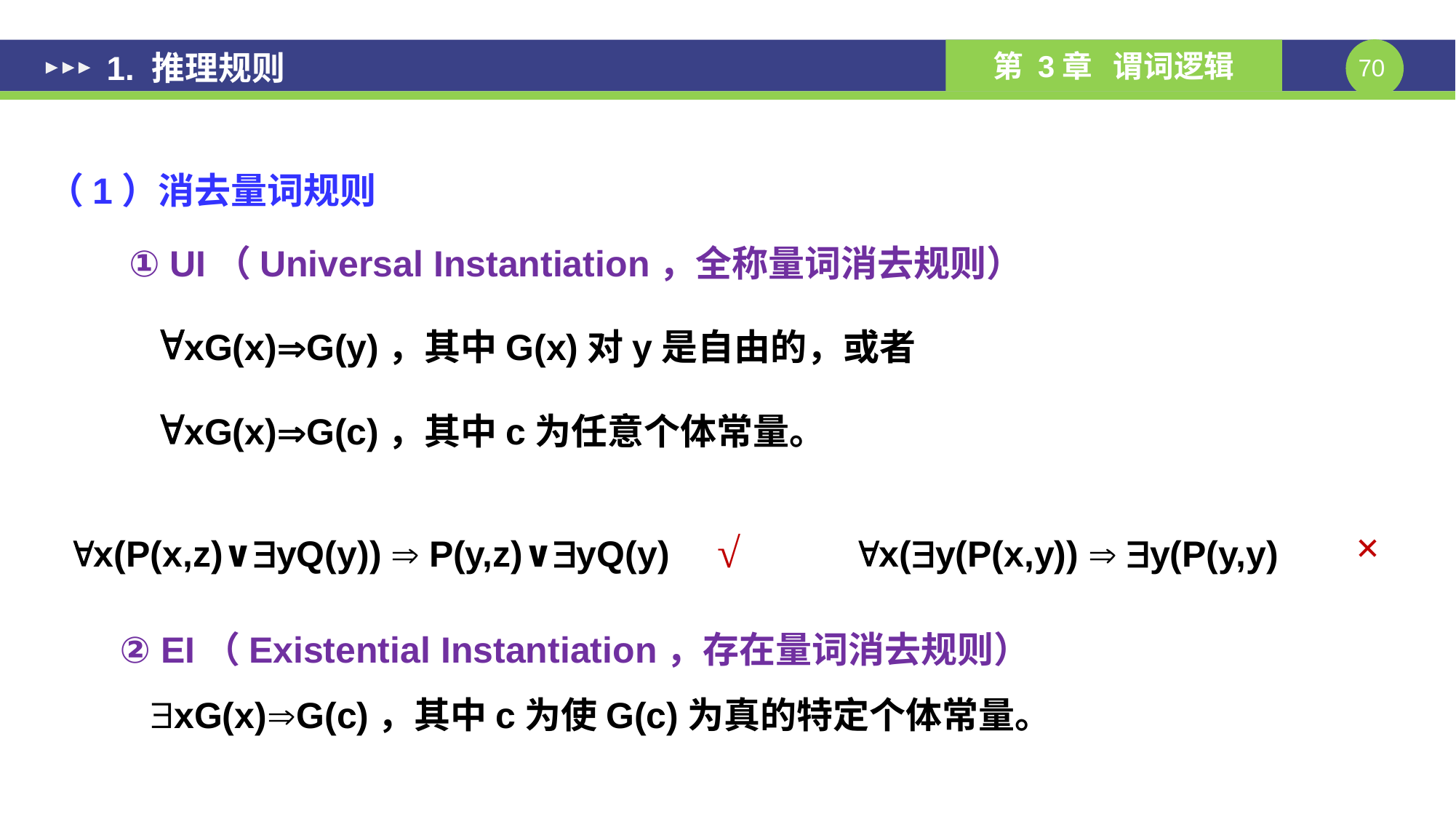

1. 推理规则
（1）消去量词规则
        ① UI（Universal Instantiation，全称量词消去规则）
         ∀xG(x)⇒G(y)，其中G(x)对y是自由的，或者
         ∀xG(x)⇒G(c)，其中c为任意个体常量。
∀x(P(x,z)∨∃yQ(y)) ⇒ P(y,z)∨∃yQ(y)                  ∀x(∃y(P(x,y)) ⇒ ∃y(P(y,y)
×
√
    ② EI（Existential Instantiation，存在量词消去规则）
       ∃xG(x)⇒G(c)，其中c为使G(c)为真的特定个体常量。